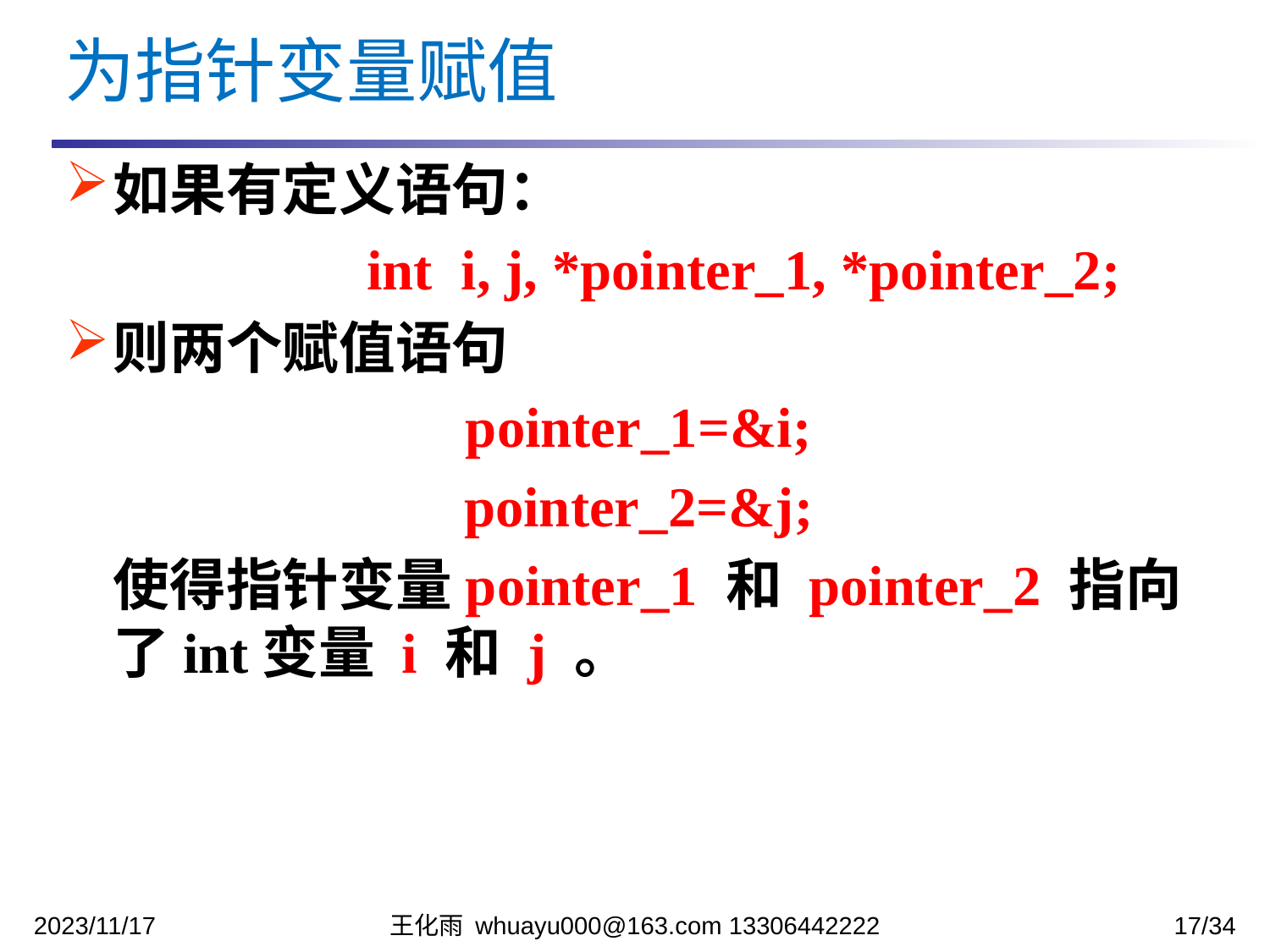

为指针变量赋值
如果有定义语句：
			int  i, j, *pointer_1, *pointer_2;
则两个赋值语句
pointer_1=&i;
pointer_2=&j;
	使得指针变量pointer_1 和 pointer_2 指向了int变量 i 和 j 。
2023/11/17
王化雨 whuayu000@163.com 13306442222
17/34